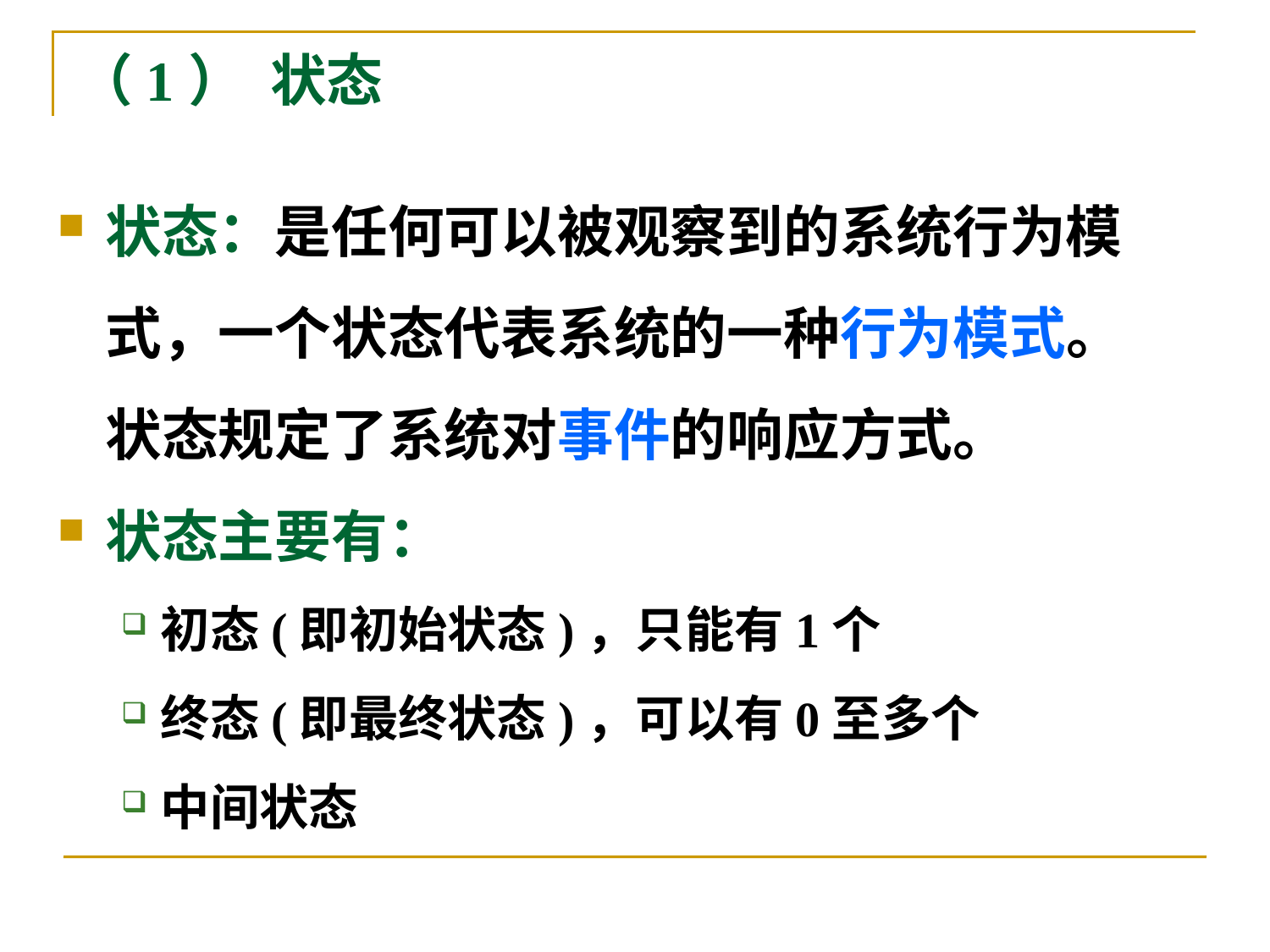

# （1）  状态
状态：是任何可以被观察到的系统行为模式，一个状态代表系统的一种行为模式。状态规定了系统对事件的响应方式。
状态主要有：
初态(即初始状态)，只能有1个
终态(即最终状态)，可以有0至多个
中间状态